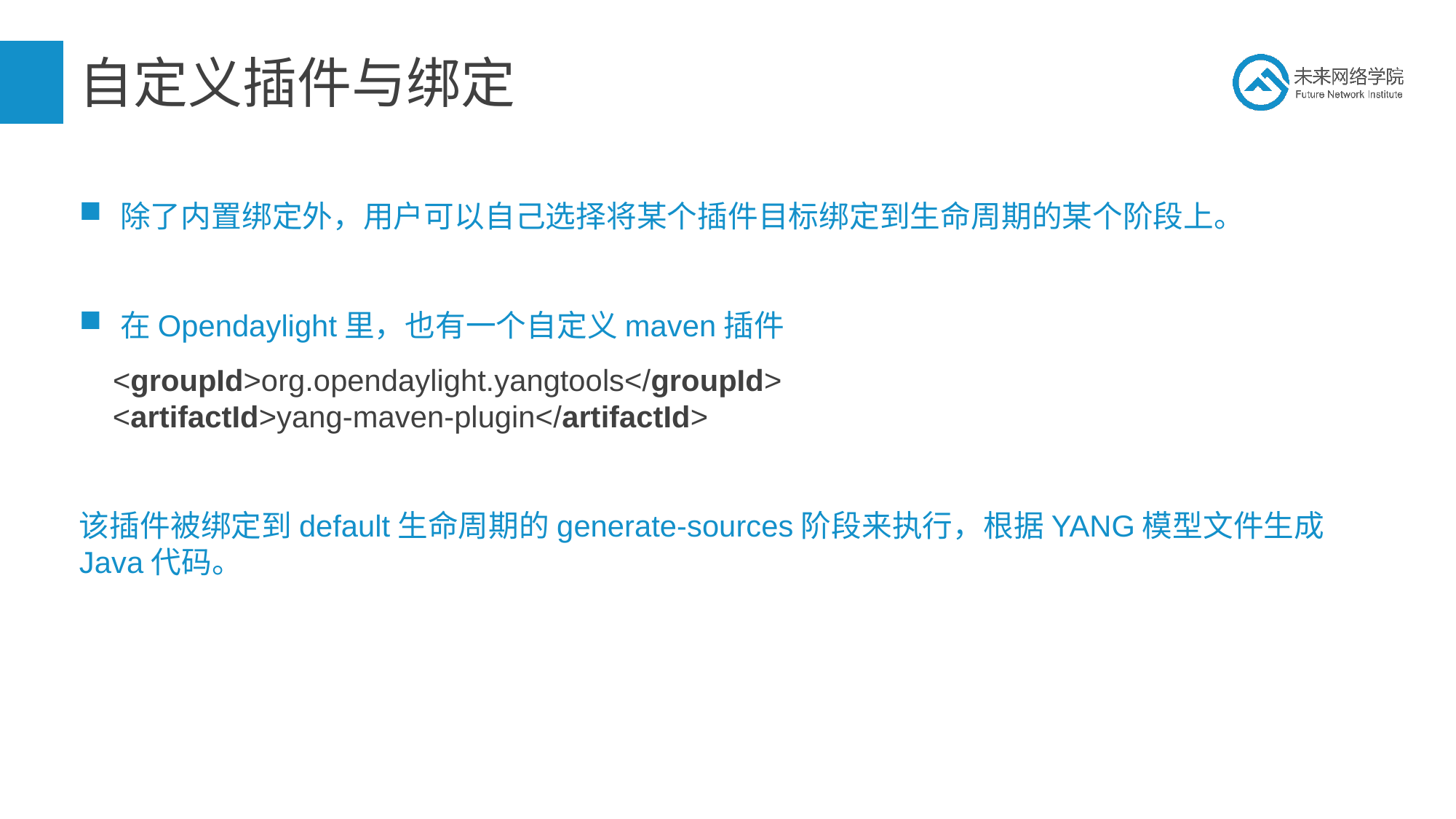

# 自定义插件与绑定
除了内置绑定外，用户可以自己选择将某个插件目标绑定到生命周期的某个阶段上。

在Opendaylight里，也有一个自定义maven插件
    <groupId>org.opendaylight.yangtools</groupId>
    <artifactId>yang-maven-plugin</artifactId>

该插件被绑定到default生命周期的generate-sources阶段来执行，根据YANG模型文件生成Java代码。